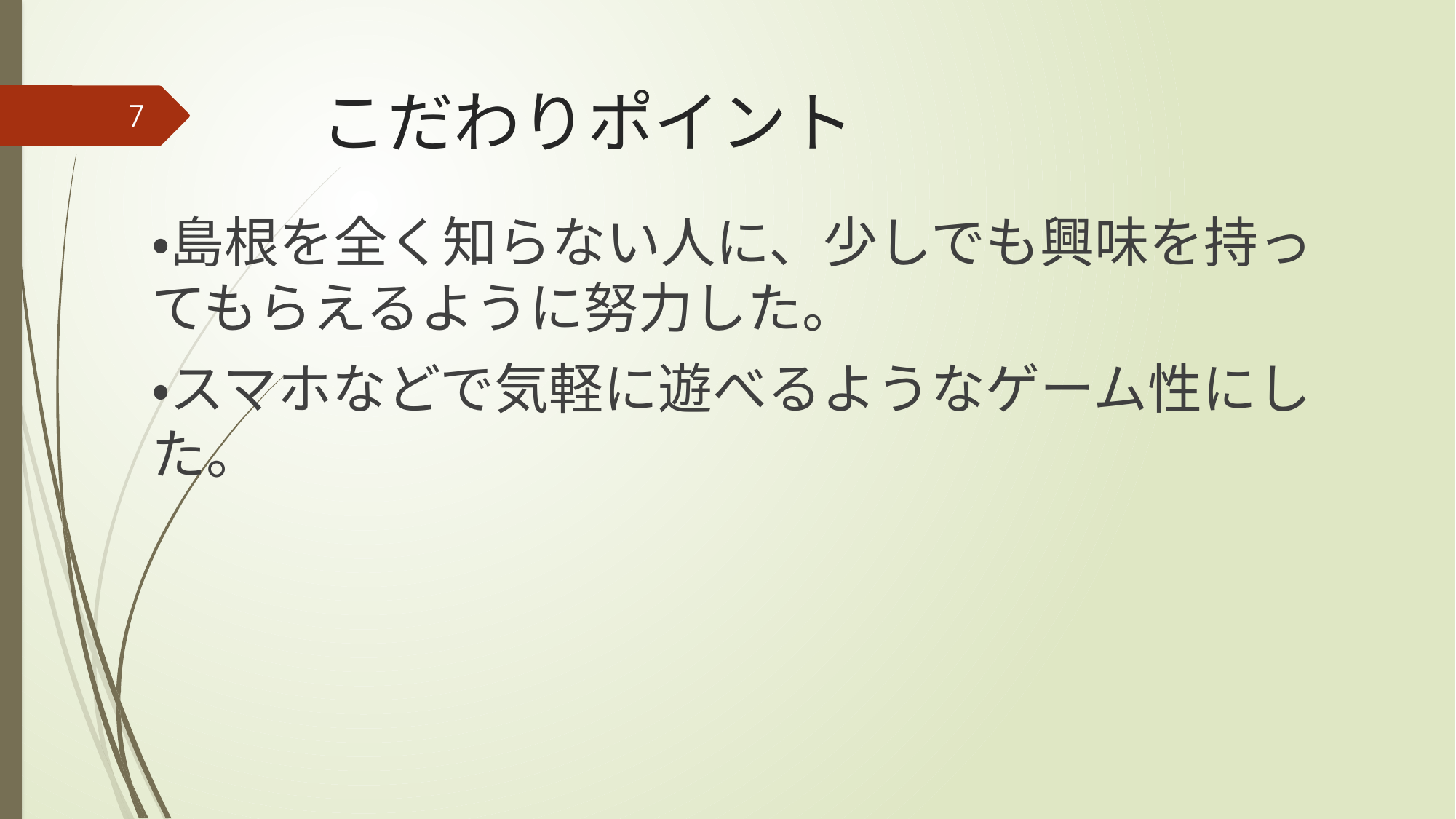

# こだわりポイント
7
・島根を全く知らない人に、少しでも興味を持ってもらえるように努力した。
・スマホなどで気軽に遊べるようなゲーム性にした。